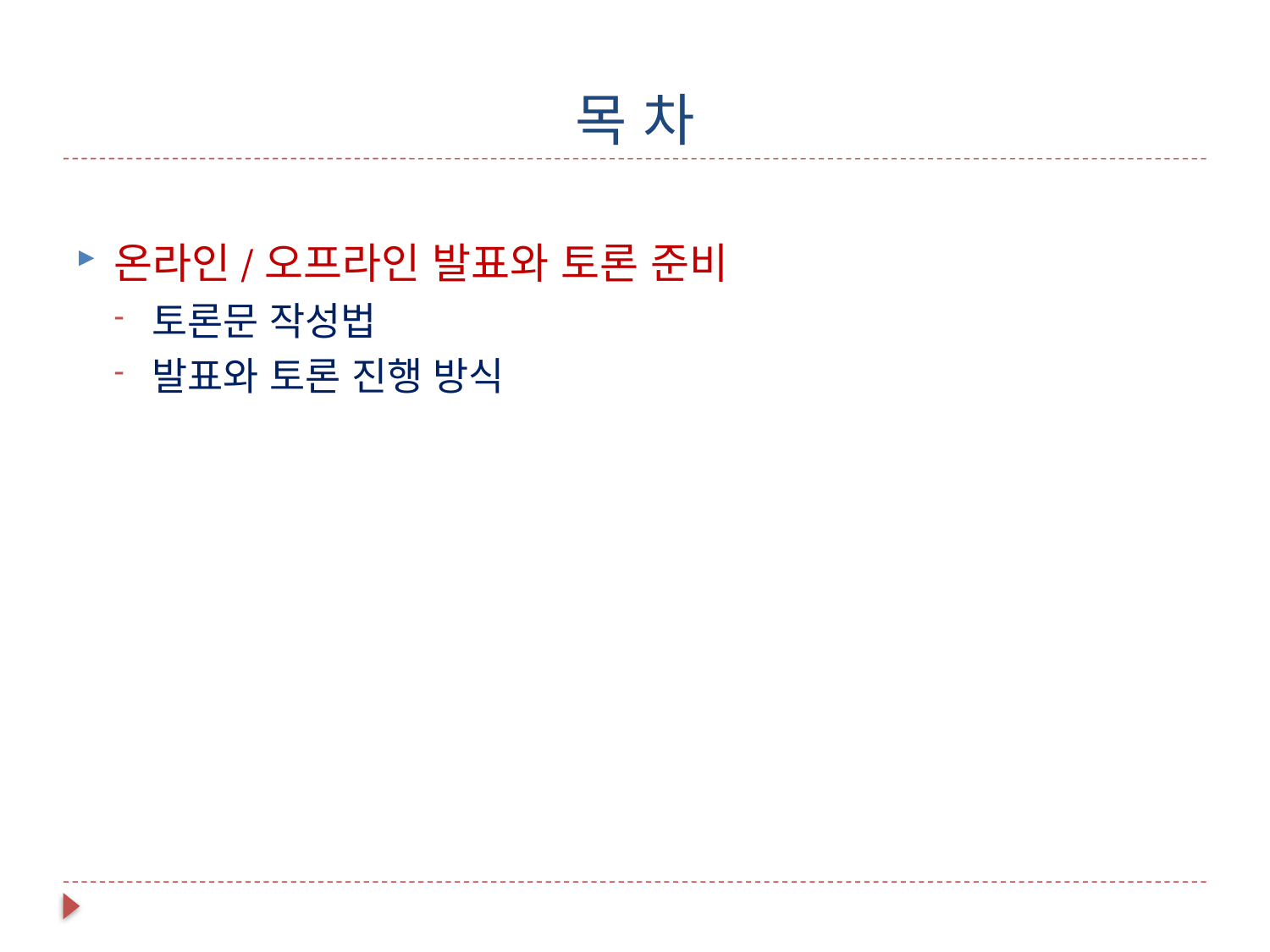

# 목 차

온라인/오프라인 발표와 토론 준비
토론문 작성법
발표와 토론 진행 방식